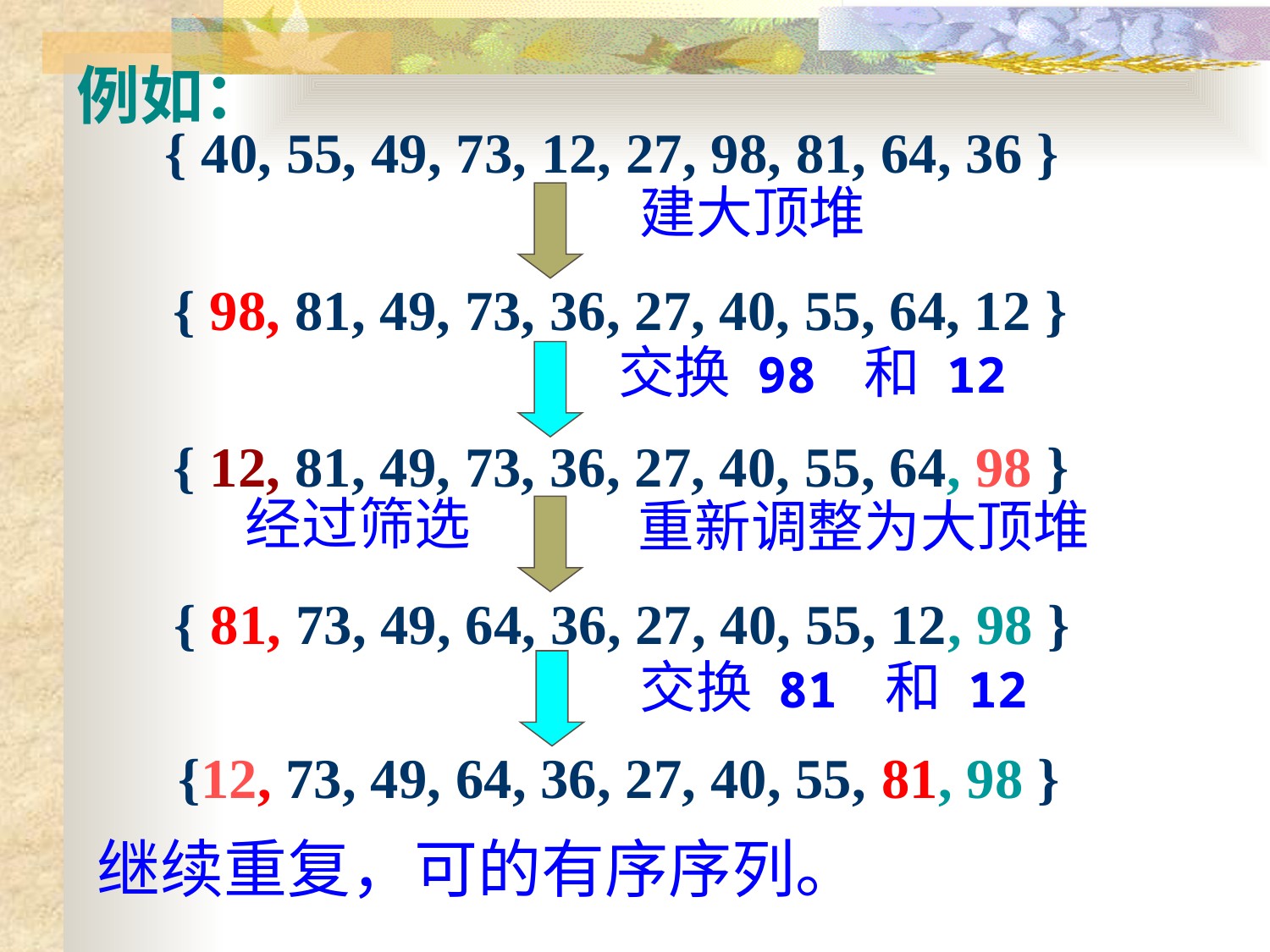

# 例如：
{ 40, 55, 49, 73, 12, 27, 98, 81, 64, 36 }
建大顶堆

{ 98, 81, 49, 73, 36, 27, 40, 55, 64, 12 }
交换 98 和 12

{ 12, 81, 49, 73, 36, 27, 40, 55, 64, 98 }
经过筛选
重新调整为大顶堆

{ 81, 73, 49, 64, 36, 27, 40, 55, 12, 98 }
交换 81 和 12

{12, 73, 49, 64, 36, 27, 40, 55, 81, 98 }
 继续重复，可的有序序列。